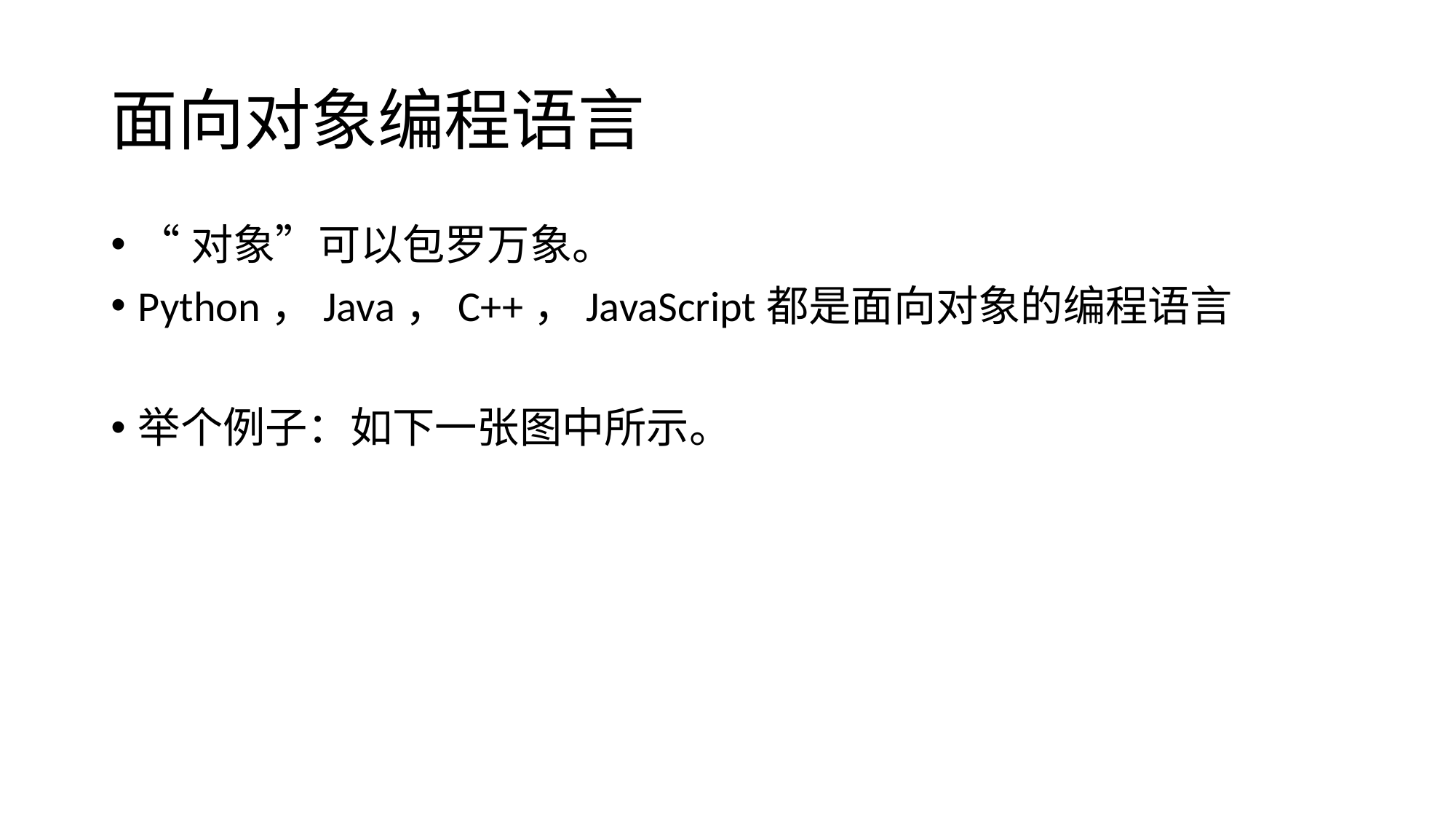

# 面向对象编程语言
“对象”可以包罗万象。
Python，Java，C++，JavaScript都是面向对象的编程语言

举个例子：如下一张图中所示。